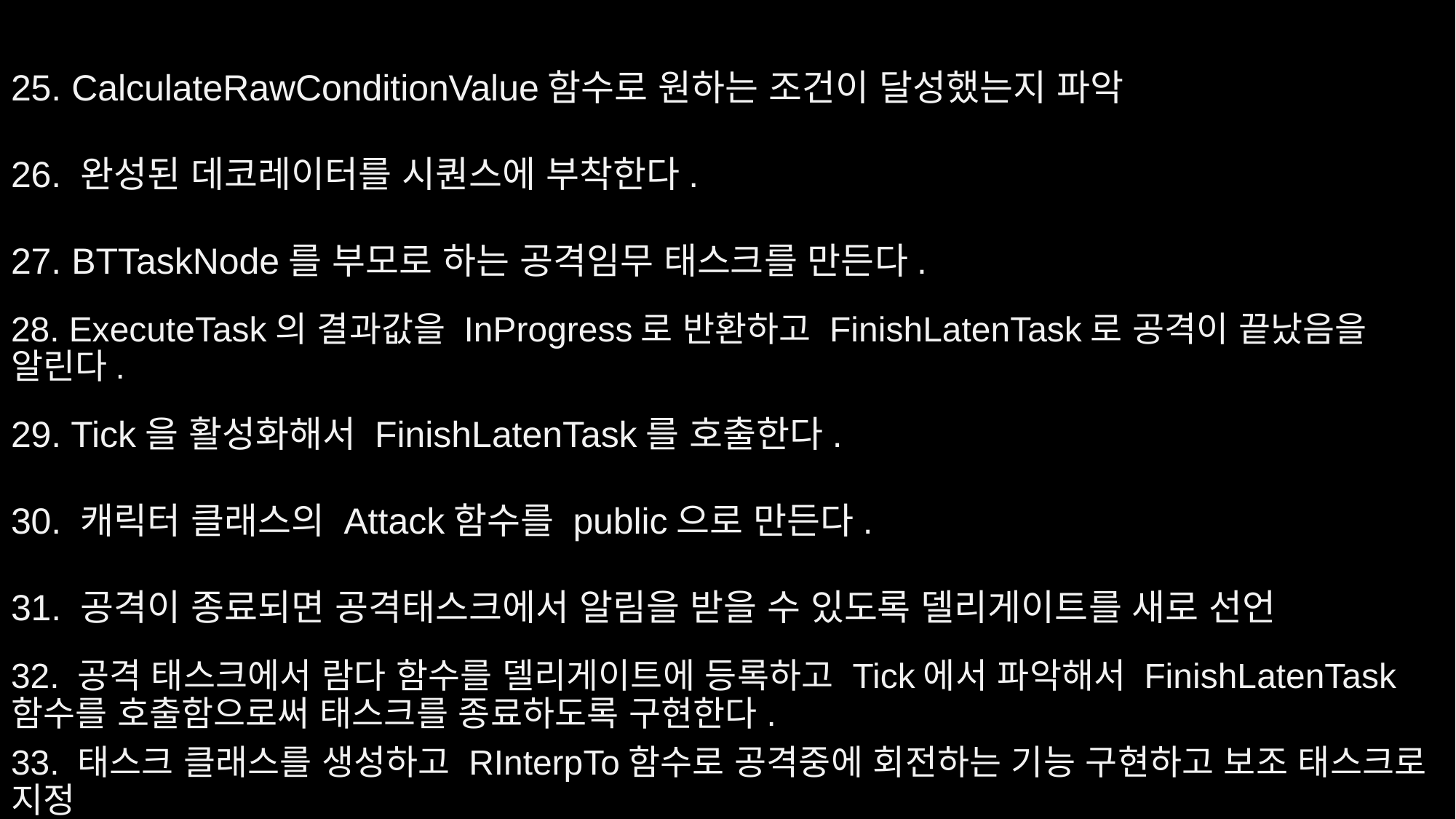

# 25. CalculateRawConditionValue함수로 원하는 조건이 달성했는지 파악
26. 완성된 데코레이터를 시퀀스에 부착한다.
27. BTTaskNode를 부모로 하는 공격임무 태스크를 만든다.
28. ExecuteTask의 결과값을 InProgress로 반환하고 FinishLatenTask로 공격이 끝났음을  알린다.
29. Tick을 활성화해서 FinishLatenTask를 호출한다.
30. 캐릭터 클래스의 Attack함수를 public으로 만든다.
31. 공격이 종료되면 공격태스크에서 알림을 받을 수 있도록 델리게이트를 새로 선언
32. 공격 태스크에서 람다 함수를 델리게이트에 등록하고 Tick에서 파악해서 FinishLatenTask 함수를 호출함으로써 태스크를 종료하도록 구현한다.
33. 태스크 클래스를 생성하고 RInterpTo함수로 공격중에 회전하는 기능 구현하고 보조 태스크로 지정